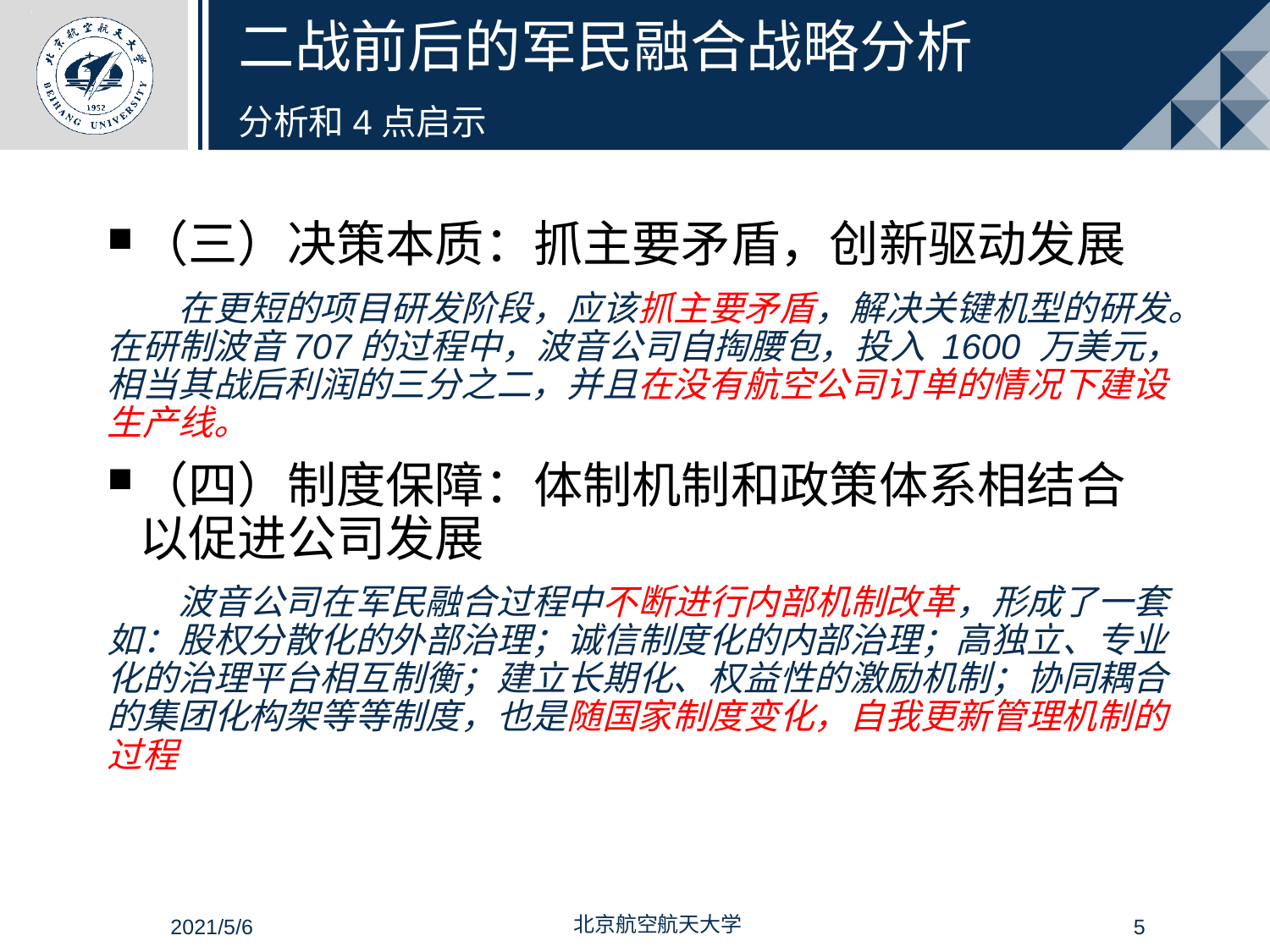

# 二战前后的军民融合战略分析
分析和4点启示
（三）决策本质：抓主要矛盾，创新驱动发展
        在更短的项目研发阶段，应该抓主要矛盾，解决关键机型的研发。在研制波音707的过程中，波音公司自掏腰包，投入 1600 万美元，相当其战后利润的三分之二，并且在没有航空公司订单的情况下建设生产线。
（四）制度保障：体制机制和政策体系相结合以促进公司发展
        波音公司在军民融合过程中不断进行内部机制改革，形成了一套如：股权分散化的外部治理；诚信制度化的内部治理；高独立、专业化的治理平台相互制衡；建立长期化、权益性的激励机制；协同耦合的集团化构架等等制度，也是随国家制度变化，自我更新管理机制的过程
5
北京航空航天大学
2021/5/6